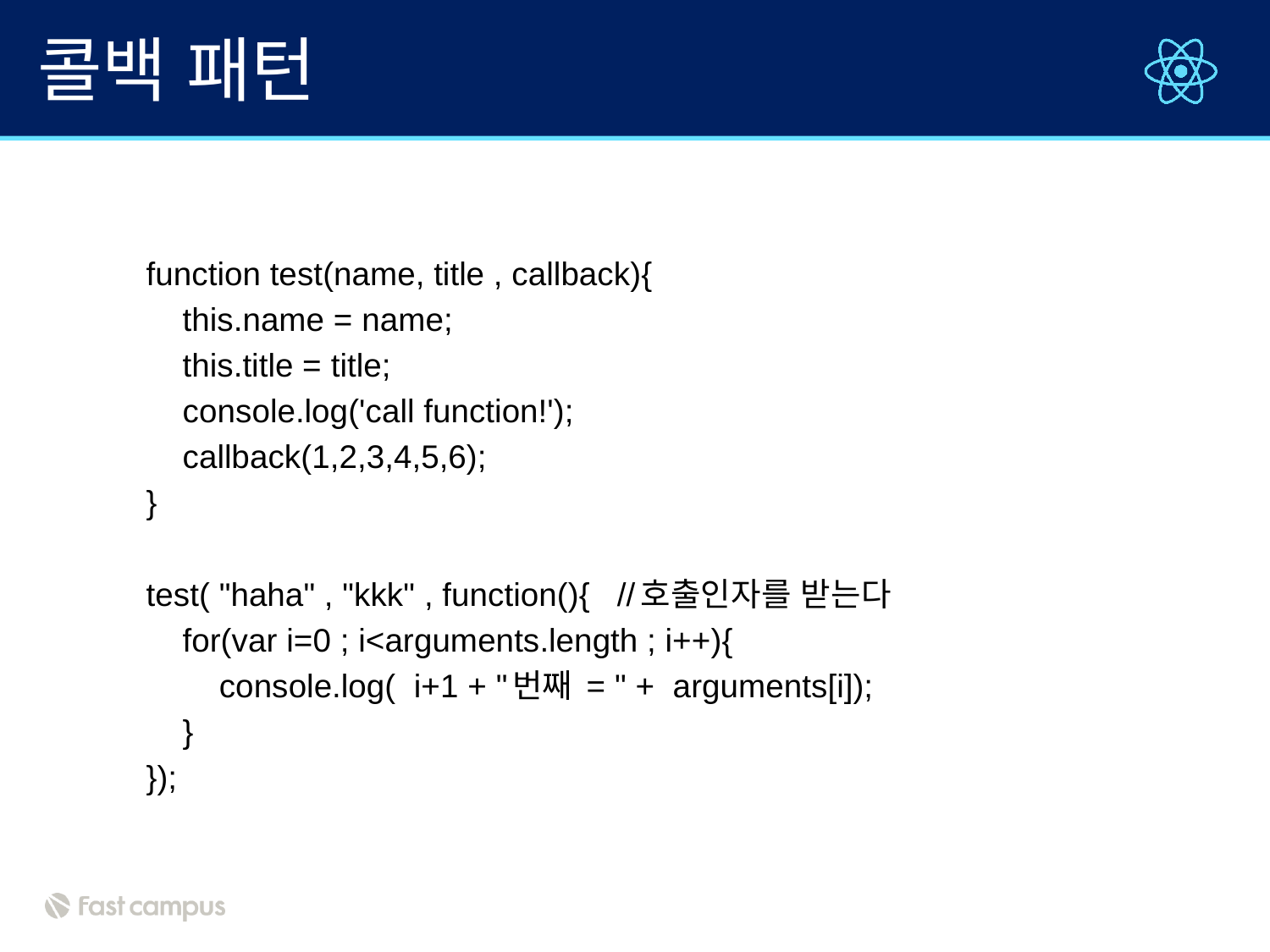

# 콜백 패턴
function test(name, title , callback){
    this.name = name;
    this.title = title;
    console.log('call function!');
    callback(1,2,3,4,5,6);
}

test( "haha" , "kkk" , function(){   //호출인자를 받는다
    for(var i=0 ; i<arguments.length ; i++){
        console.log(  i+1 + "번째 = " +  arguments[i]);
    }
});